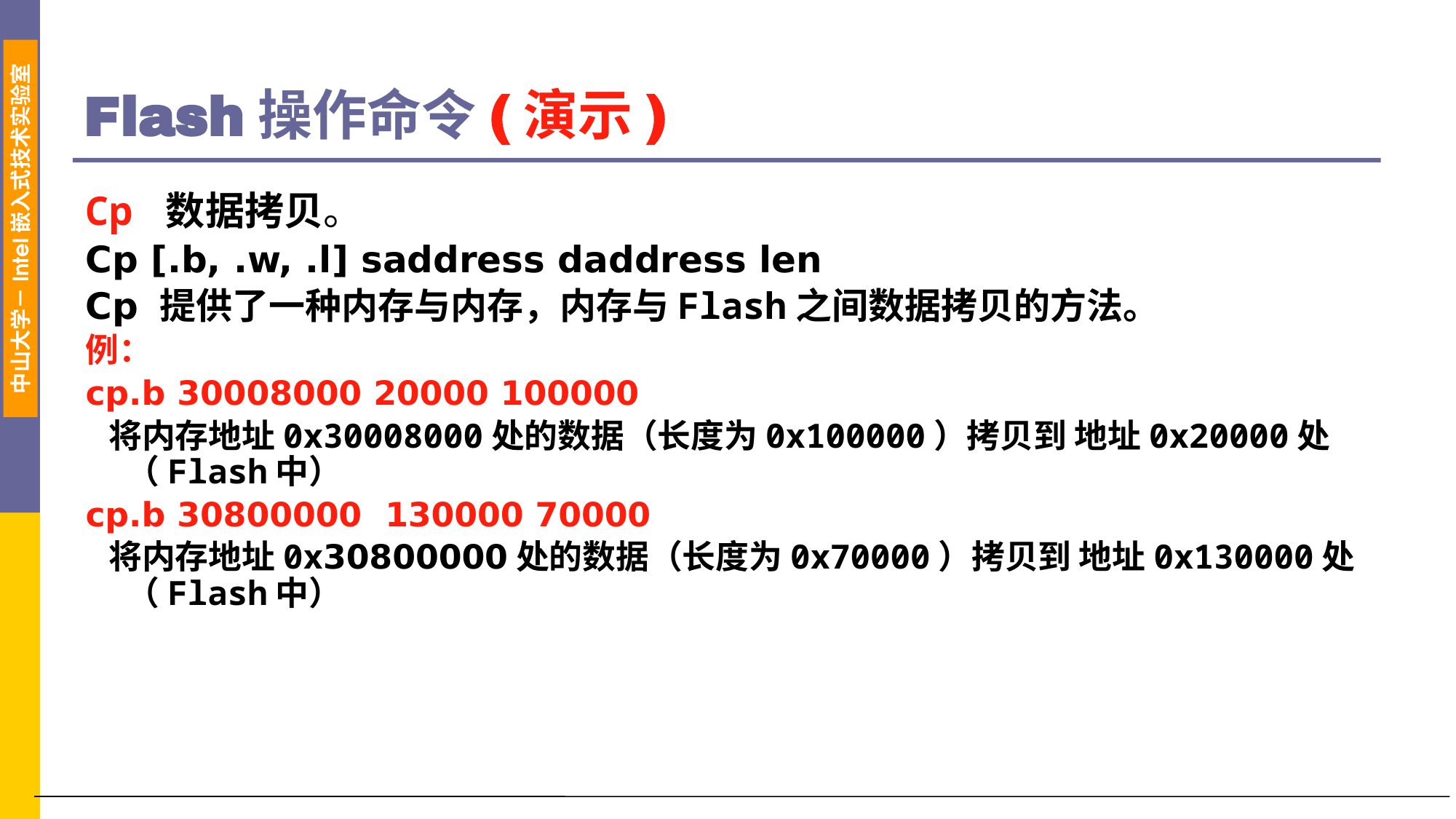

# Flash操作命令(演示)
Cp 数据拷贝。
Cp [.b, .w, .l] saddress daddress len
Cp 提供了一种内存与内存，内存与Flash之间数据拷贝的方法。
例：
cp.b 30008000 20000 100000
  将内存地址0x30008000处的数据（长度为0x100000）拷贝到 地址0x20000处（Flash中）
cp.b 30800000  130000 70000
  将内存地址0x30800000处的数据（长度为0x70000）拷贝到 地址0x130000处（Flash中）